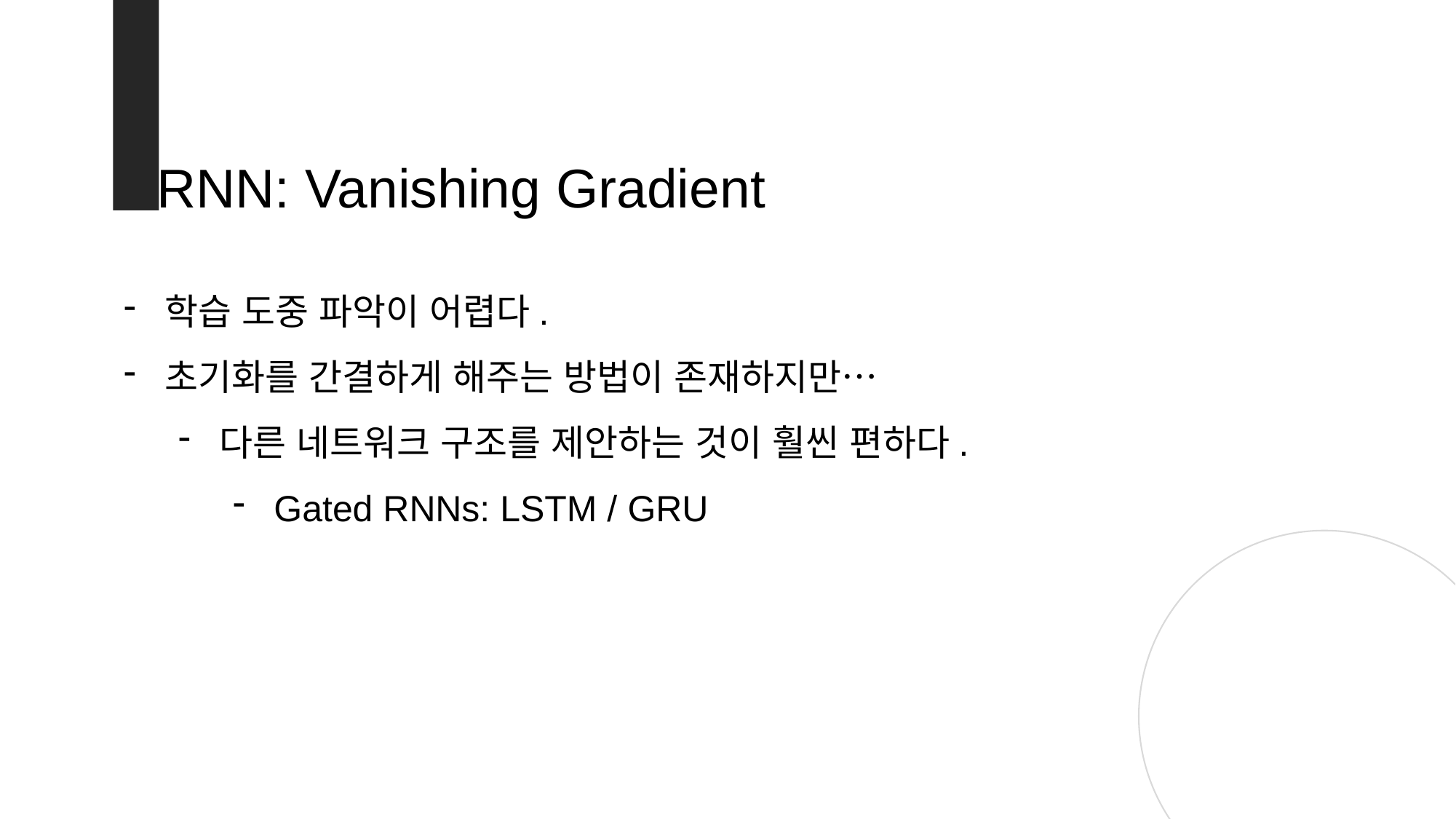

RNN: Vanishing Gradient
학습 도중 파악이 어렵다.
초기화를 간결하게 해주는 방법이 존재하지만…
다른 네트워크 구조를 제안하는 것이 훨씬 편하다.
Gated RNNs: LSTM / GRU